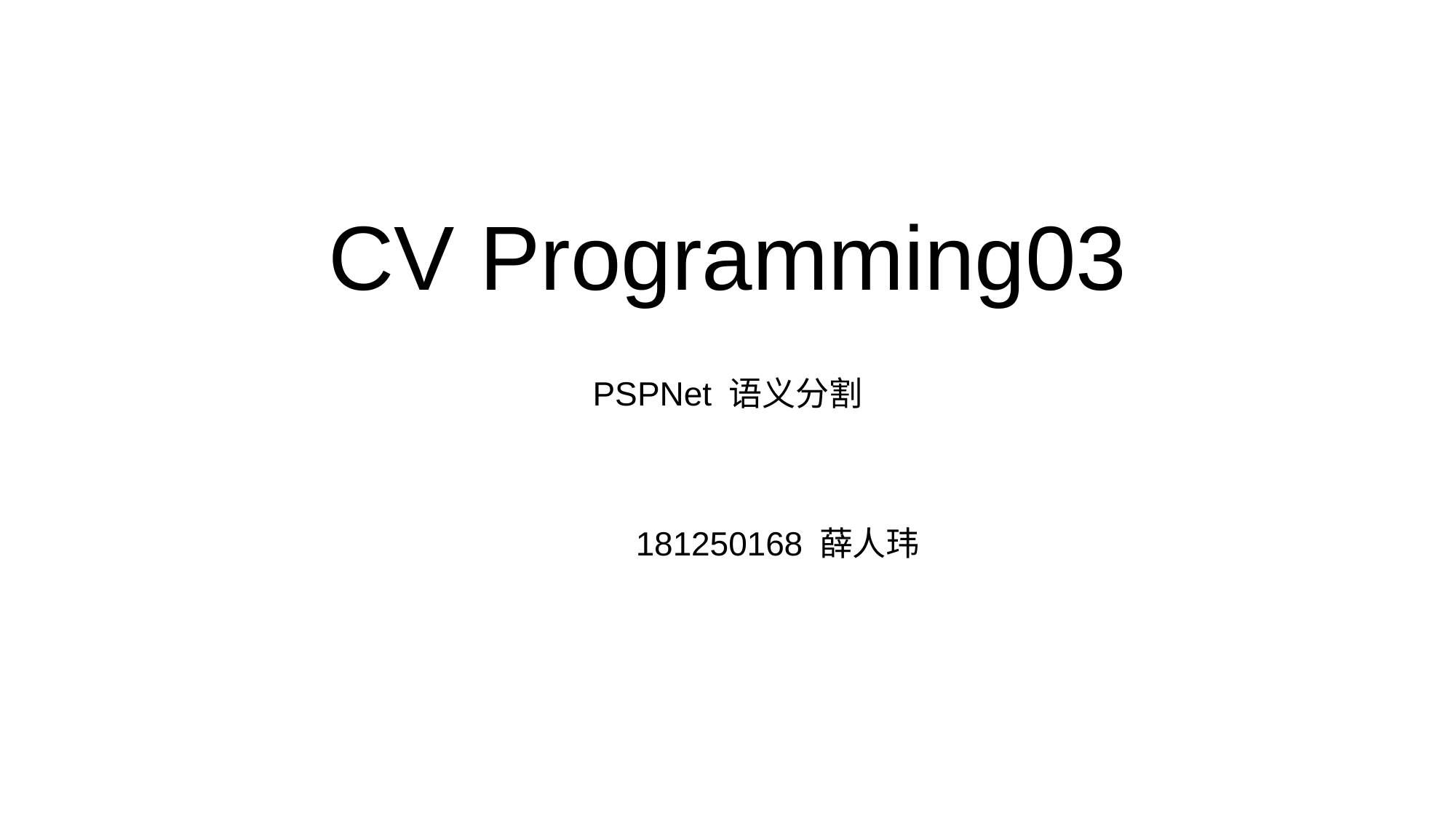

# CV Programming03
PSPNet 语义分割

				181250168 薛人玮